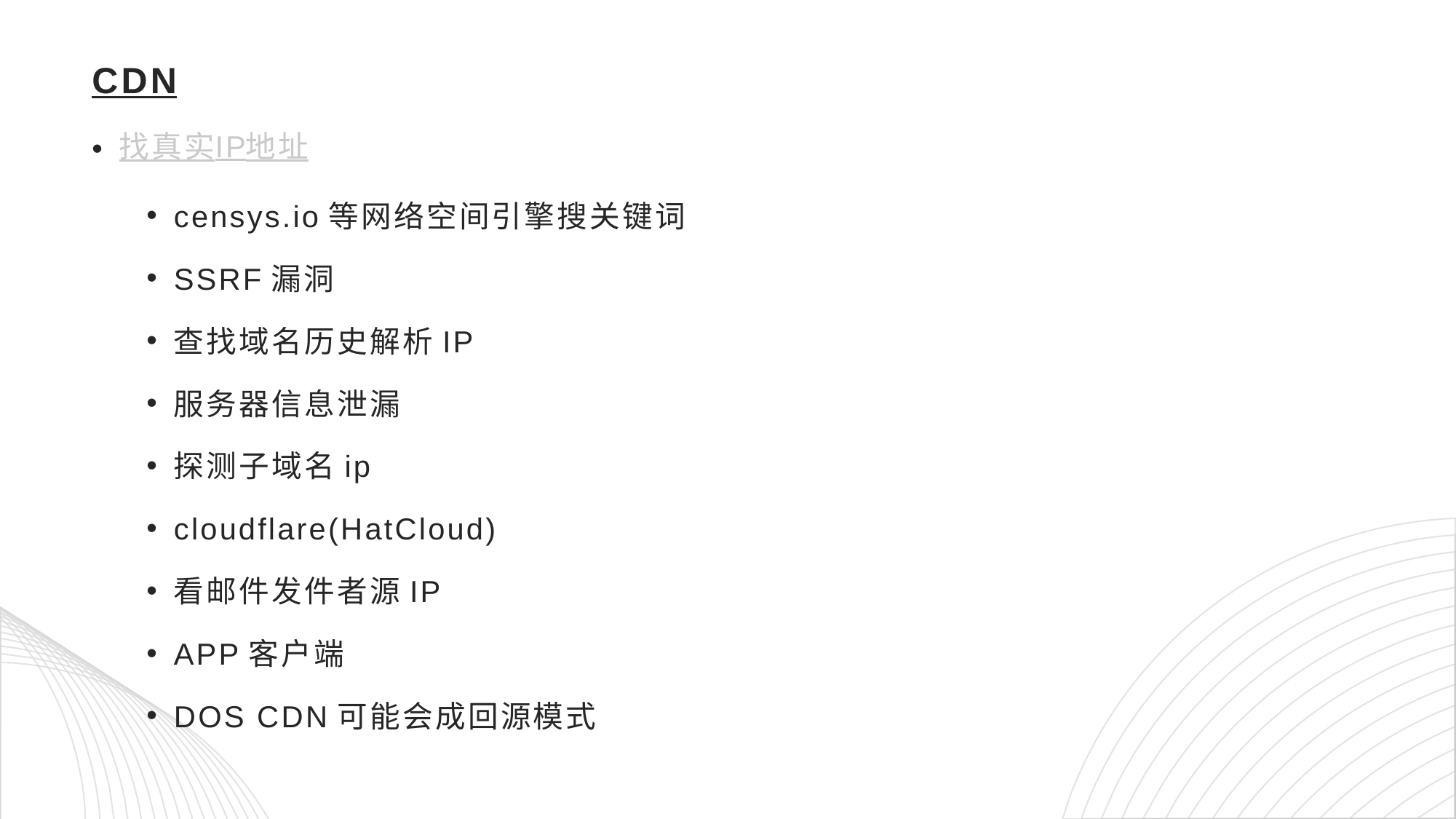

# CDN
找真实IP地址
censys.io等网络空间引擎搜关键词
SSRF漏洞
查找域名历史解析IP
服务器信息泄漏
探测子域名ip
cloudflare(HatCloud)
看邮件发件者源IP
APP客户端
DOS CDN可能会成回源模式